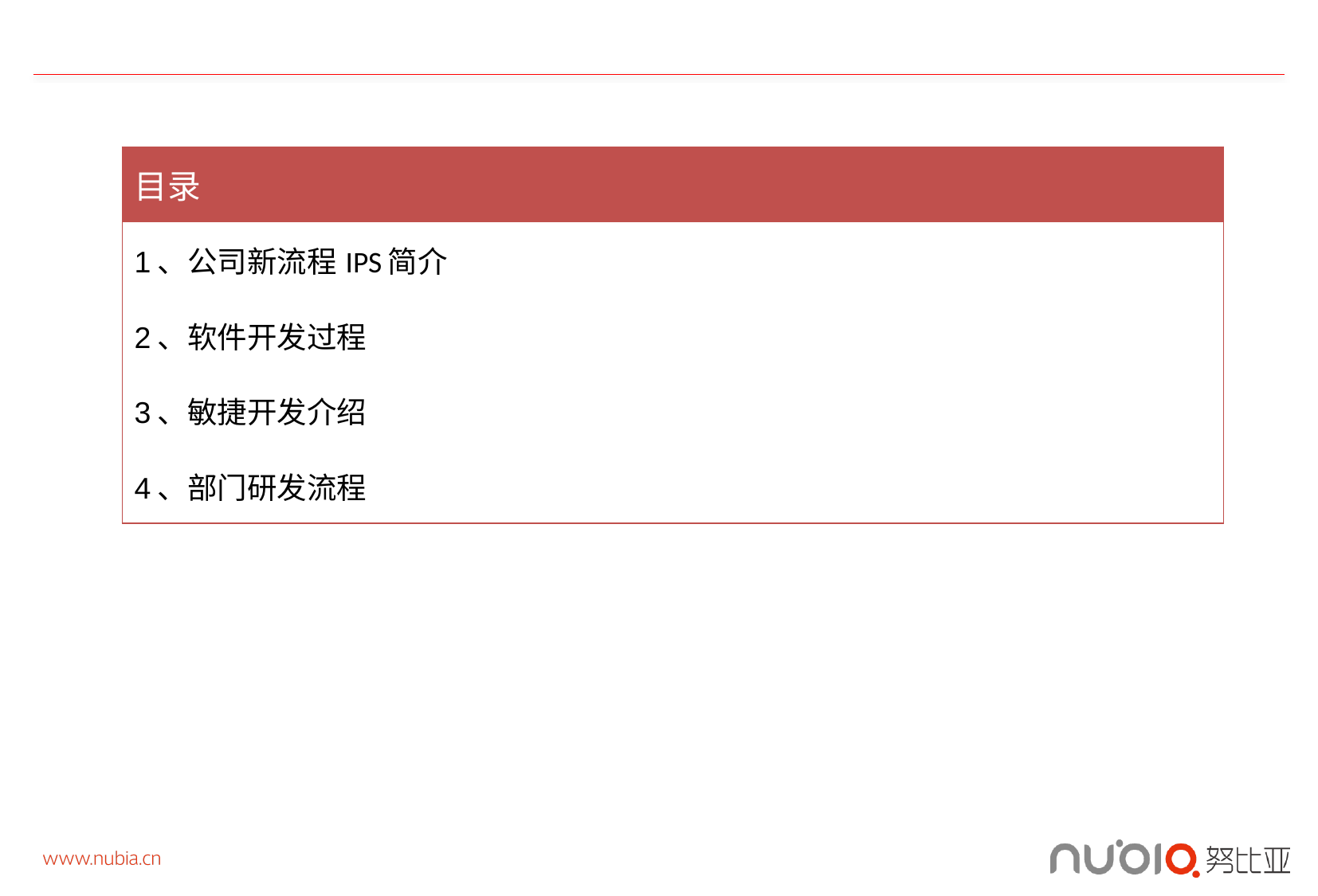

| 目录 |
| --- |
| 1、公司新流程IPS简介 |
| 2、软件开发过程 |
| 3、敏捷开发介绍 |
| 4、部门研发流程 |